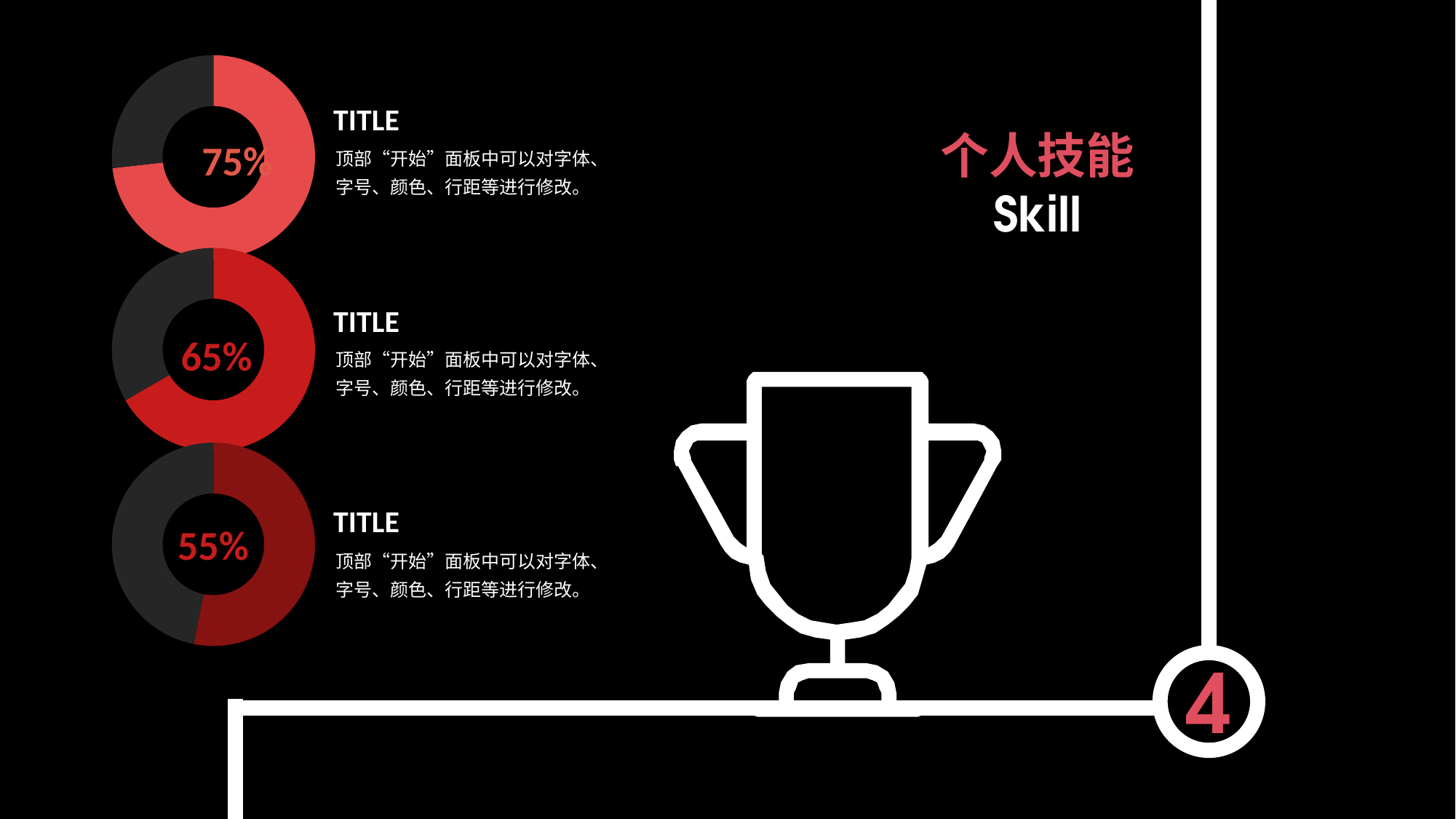

### Chart

| Category | 列1 |
|---|---|
|  | 8.200000000000001 |
|  | 3.0 |
75%
TITLE
个人技能
Skill
顶部“开始”面板中可以对字体、字号、颜色、行距等进行修改。

### Chart

| Category | 列1 |
|---|---|
|  | 6.0 |
|  | 3.0 |
65%
TITLE
顶部“开始”面板中可以对字体、字号、颜色、行距等进行修改。

### Chart

| Category | 列1 |
|---|---|
|  | 3.4 |
|  | 3.0 |
55%
TITLE
顶部“开始”面板中可以对字体、字号、颜色、行距等进行修改。
4